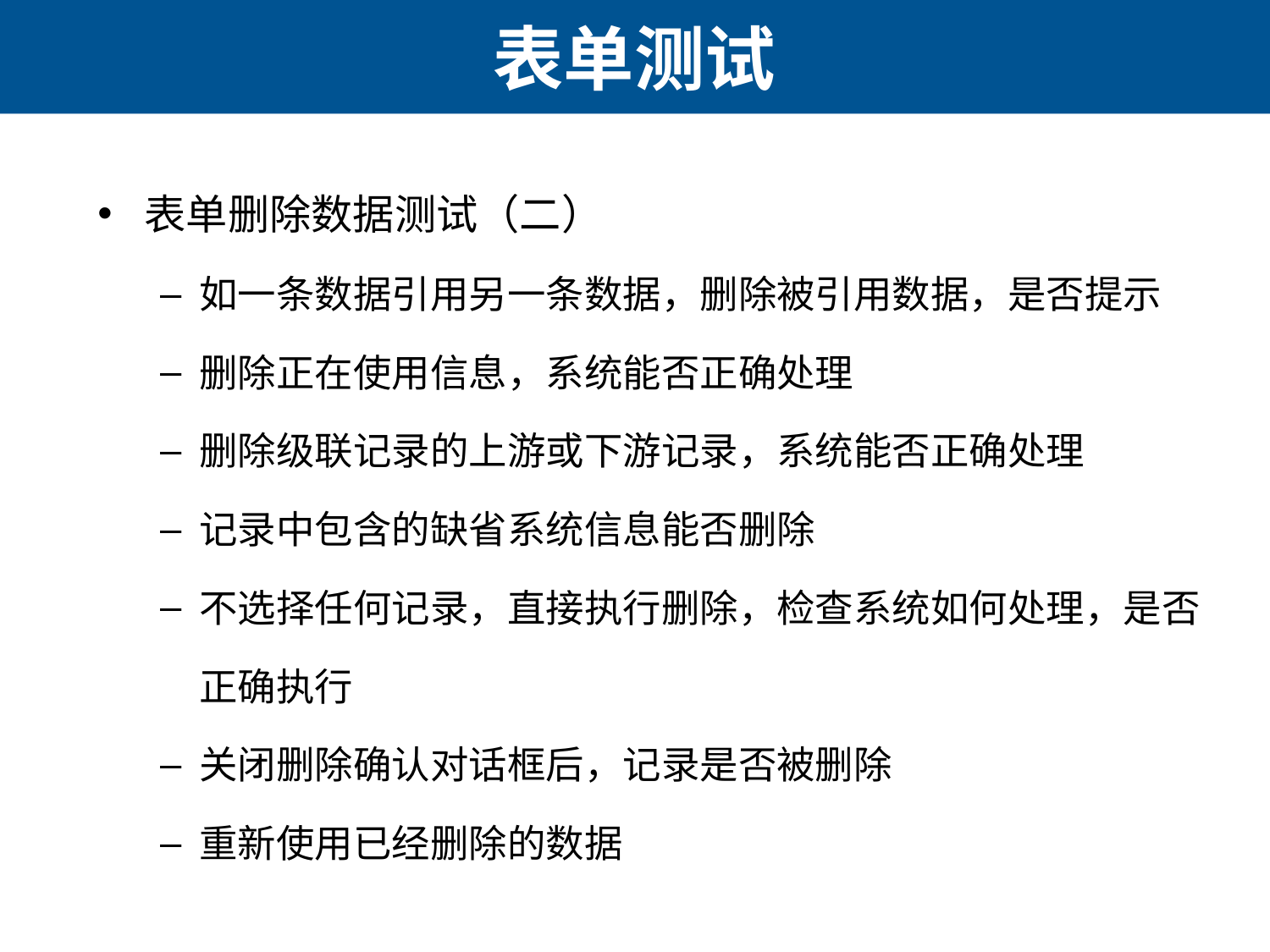

# 表单测试
表单删除数据测试（二）
如一条数据引用另一条数据，删除被引用数据，是否提示
删除正在使用信息，系统能否正确处理
删除级联记录的上游或下游记录，系统能否正确处理
记录中包含的缺省系统信息能否删除
不选择任何记录，直接执行删除，检查系统如何处理，是否正确执行
关闭删除确认对话框后，记录是否被删除
重新使用已经删除的数据